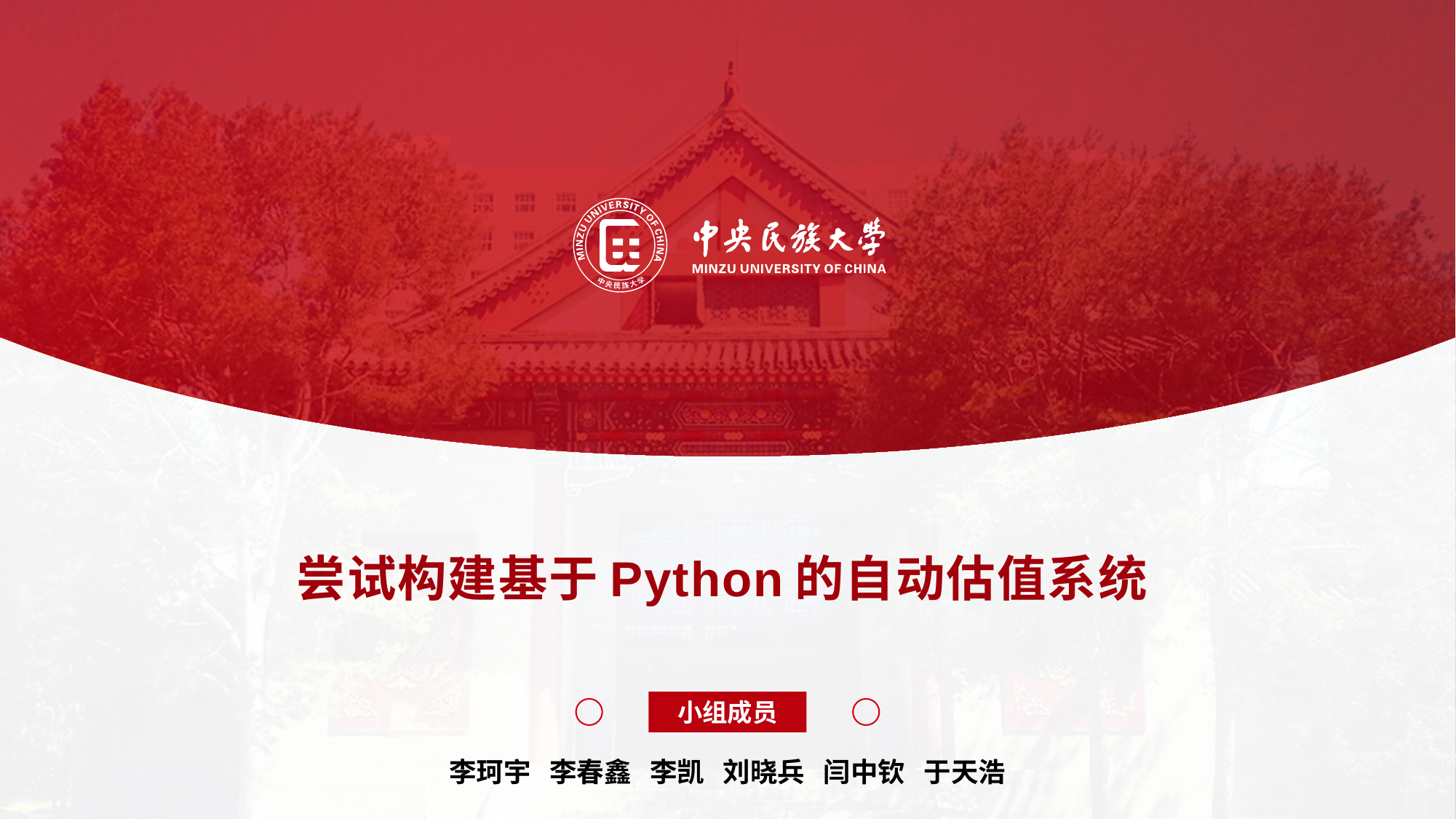

# 尝试构建基于Python的自动估值系统
小组成员
李珂宇   李春鑫   李凯   刘晓兵   闫中钦   于天浩